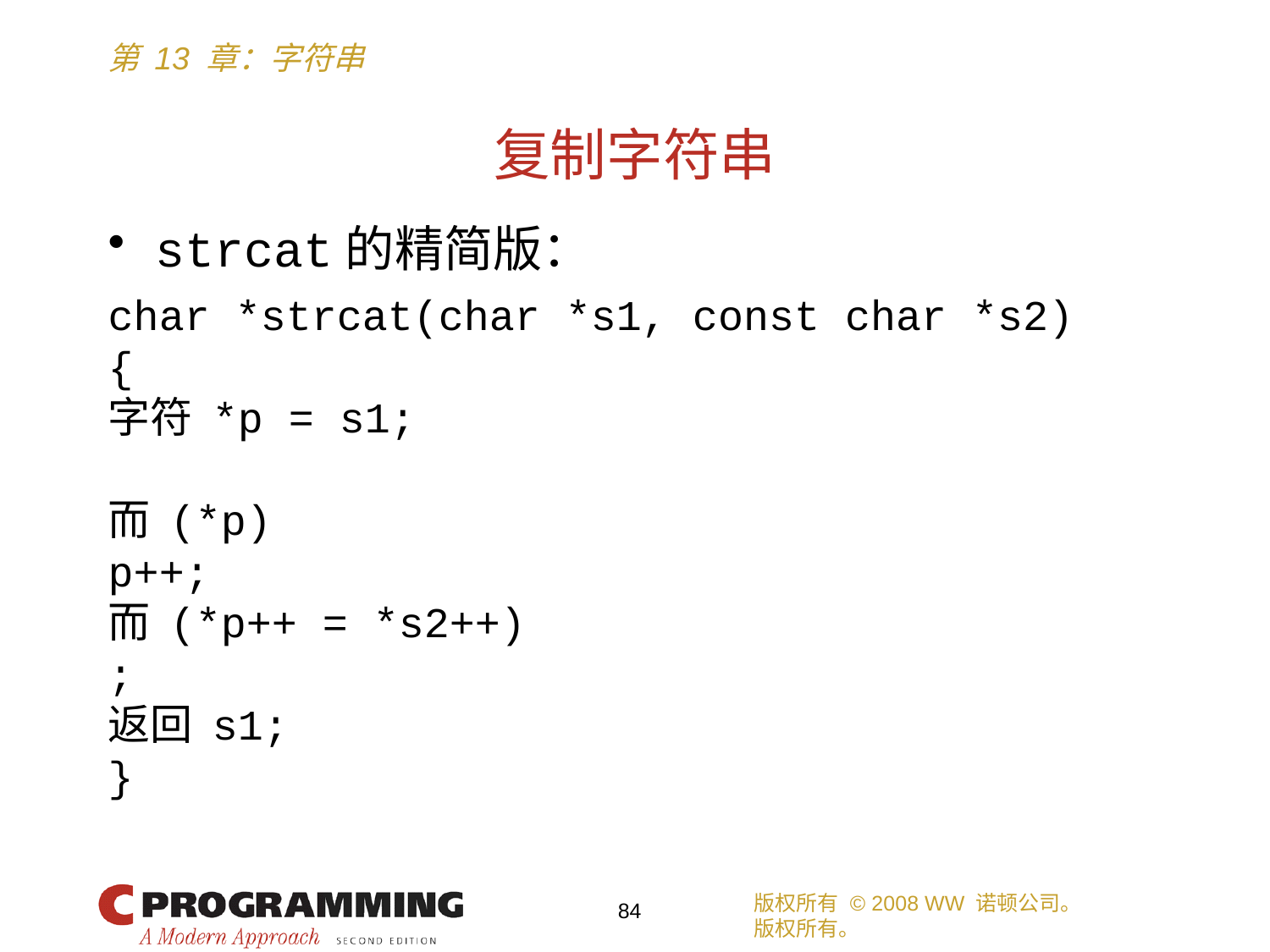

# 复制字符串
strcat的精简版：
char *strcat(char *s1, const char *s2)
{
字符 *p = s1;

而 (*p)
p++;
而 (*p++ = *s2++)
;
返回 s1;
}
版权所有 © 2008 WW 诺顿公司。
版权所有。
84